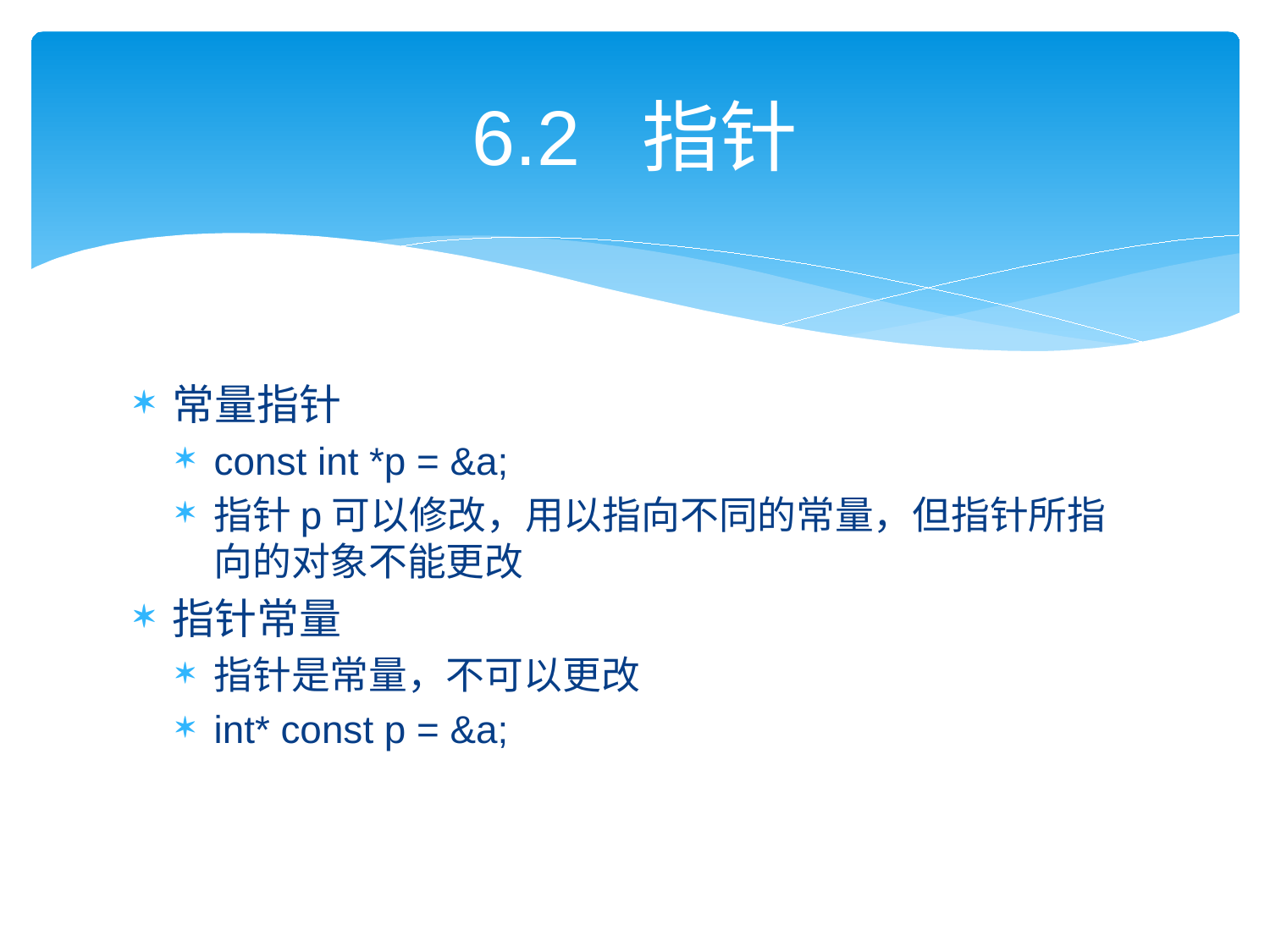

# 6.2  指针
常量指针
const int *p = &a;
指针p可以修改，用以指向不同的常量，但指针所指向的对象不能更改
指针常量
指针是常量，不可以更改
int* const p = &a;